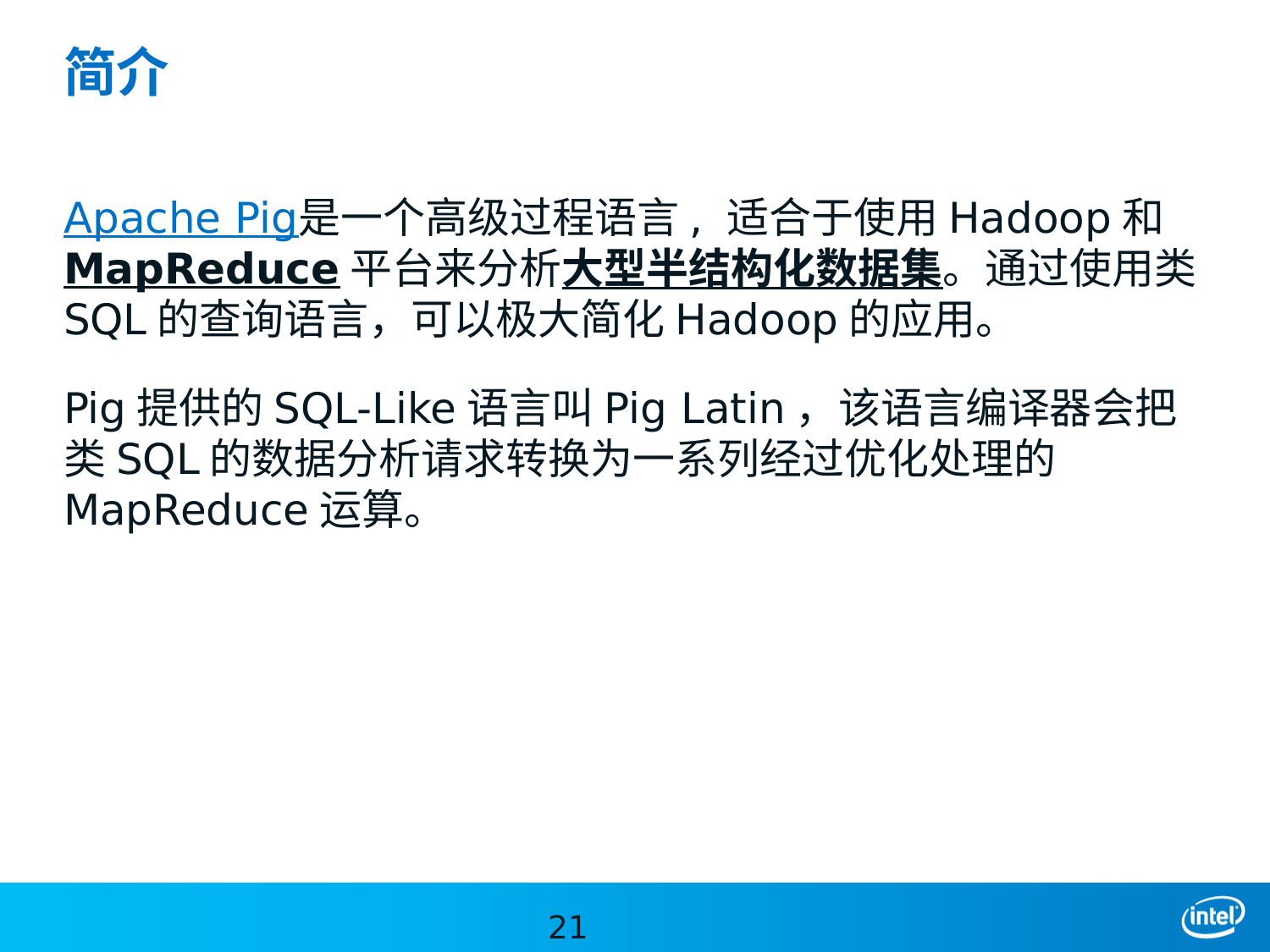

# 简介
Apache Pig是一个高级过程语言, 适合于使用Hadoop和MapReduce平台来分析大型半结构化数据集。通过使用类SQL的查询语言，可以极大简化Hadoop的应用。
Pig提供的SQL-Like语言叫Pig Latin，该语言编译器会把类SQL的数据分析请求转换为一系列经过优化处理的MapReduce运算。
21